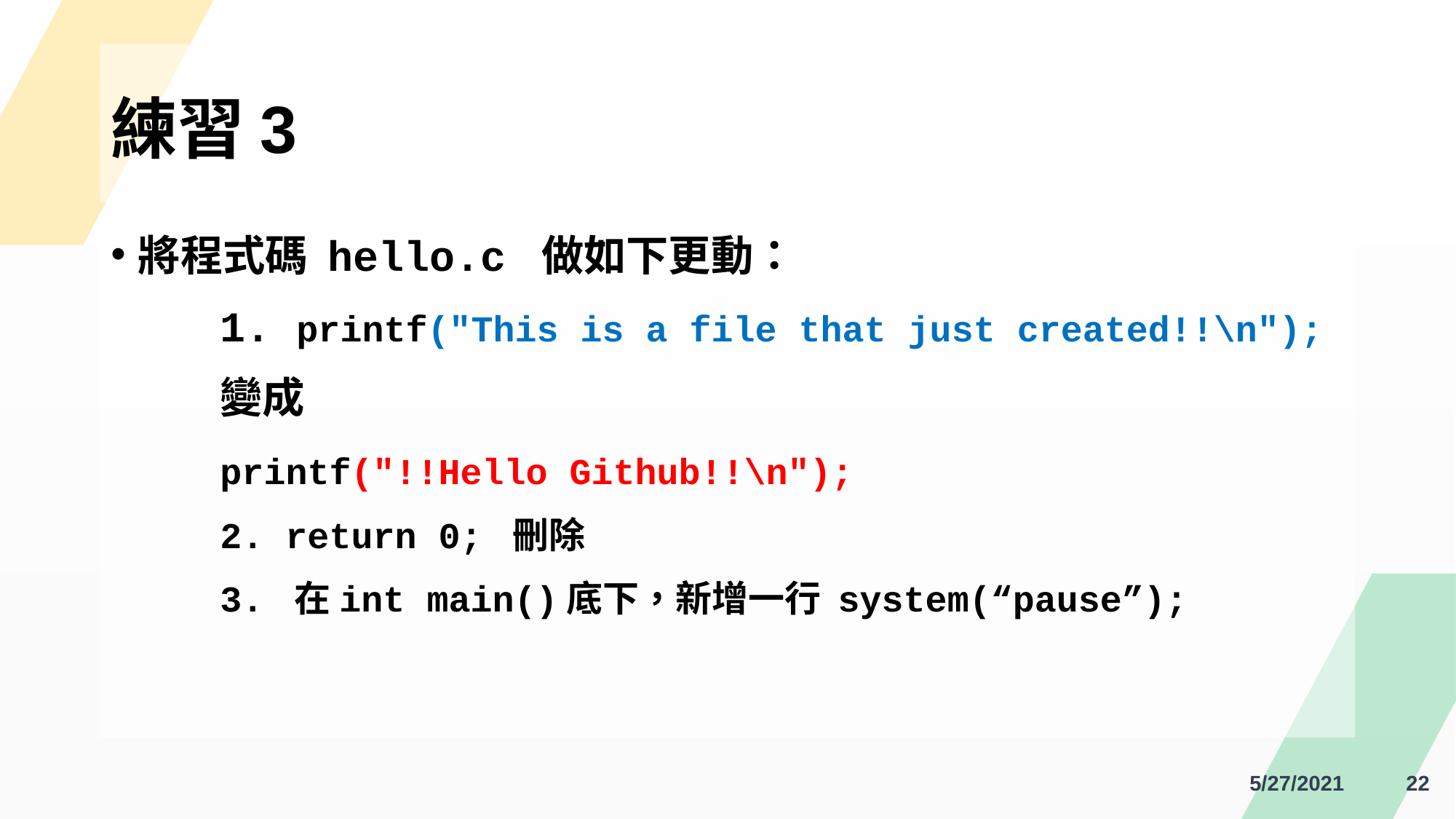

# 練習3
將程式碼 hello.c 做如下更動：
	1. printf("This is a file that just created!!\n");
	變成
	printf("!!Hello Github!!\n");
	2. return 0; 刪除
	3. 在int main()底下，新增一行 system(“pause”);

5/27/2021
22